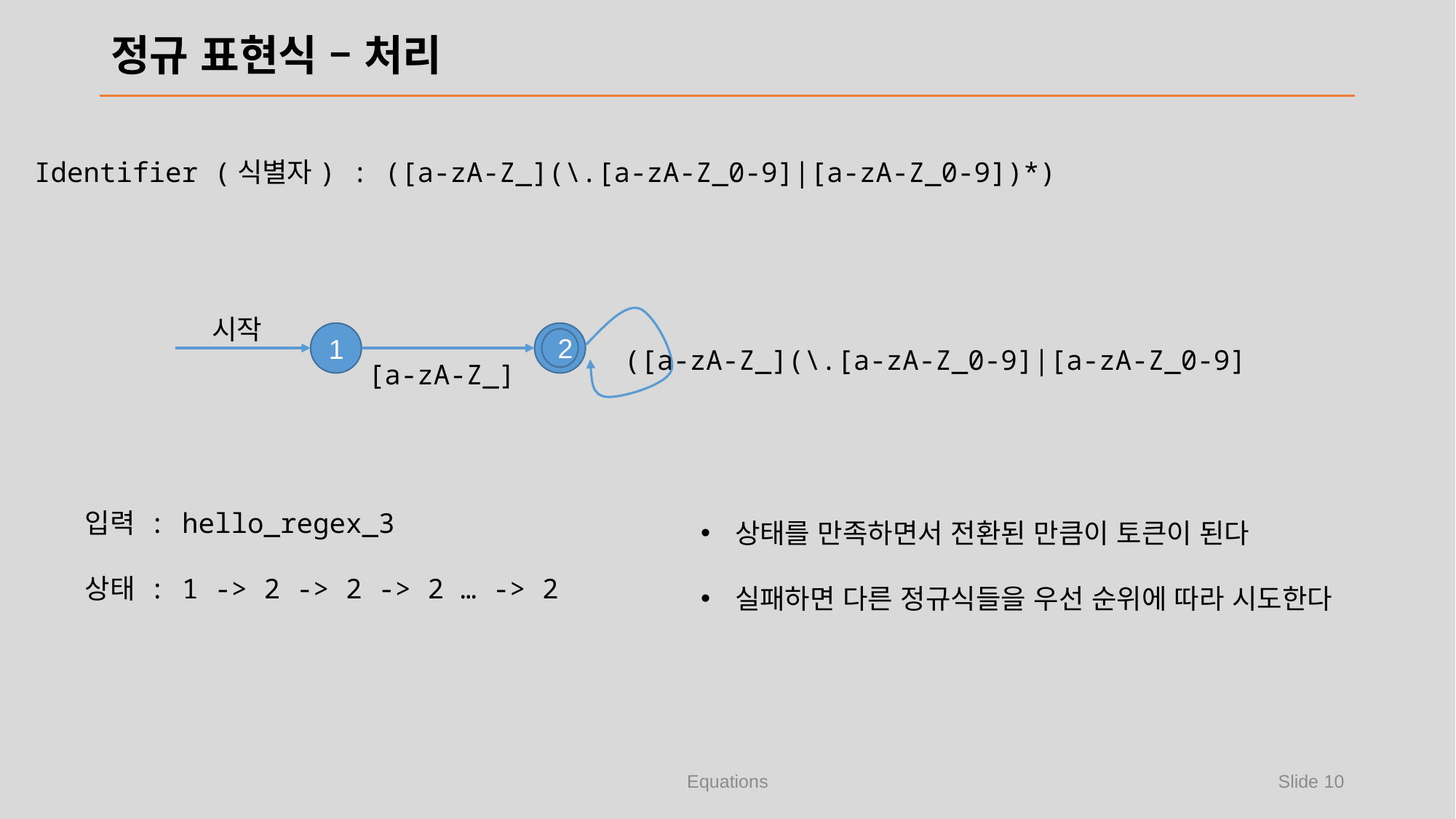

# 정규 표현식 – 처리
Identifier (식별자) : ([a-zA-Z_](\.[a-zA-Z_0-9]|[a-zA-Z_0-9])*)
시작

1

2
([a-zA-Z_](\.[a-zA-Z_0-9]|[a-zA-Z_0-9]
[a-zA-Z_]
입력 : hello_regex_3

상태 : 1 -> 2 -> 2 -> 2 … -> 2
상태를 만족하면서 전환된 만큼이 토큰이 된다

실패하면 다른 정규식들을 우선 순위에 따라 시도한다
Equations
Slide 10